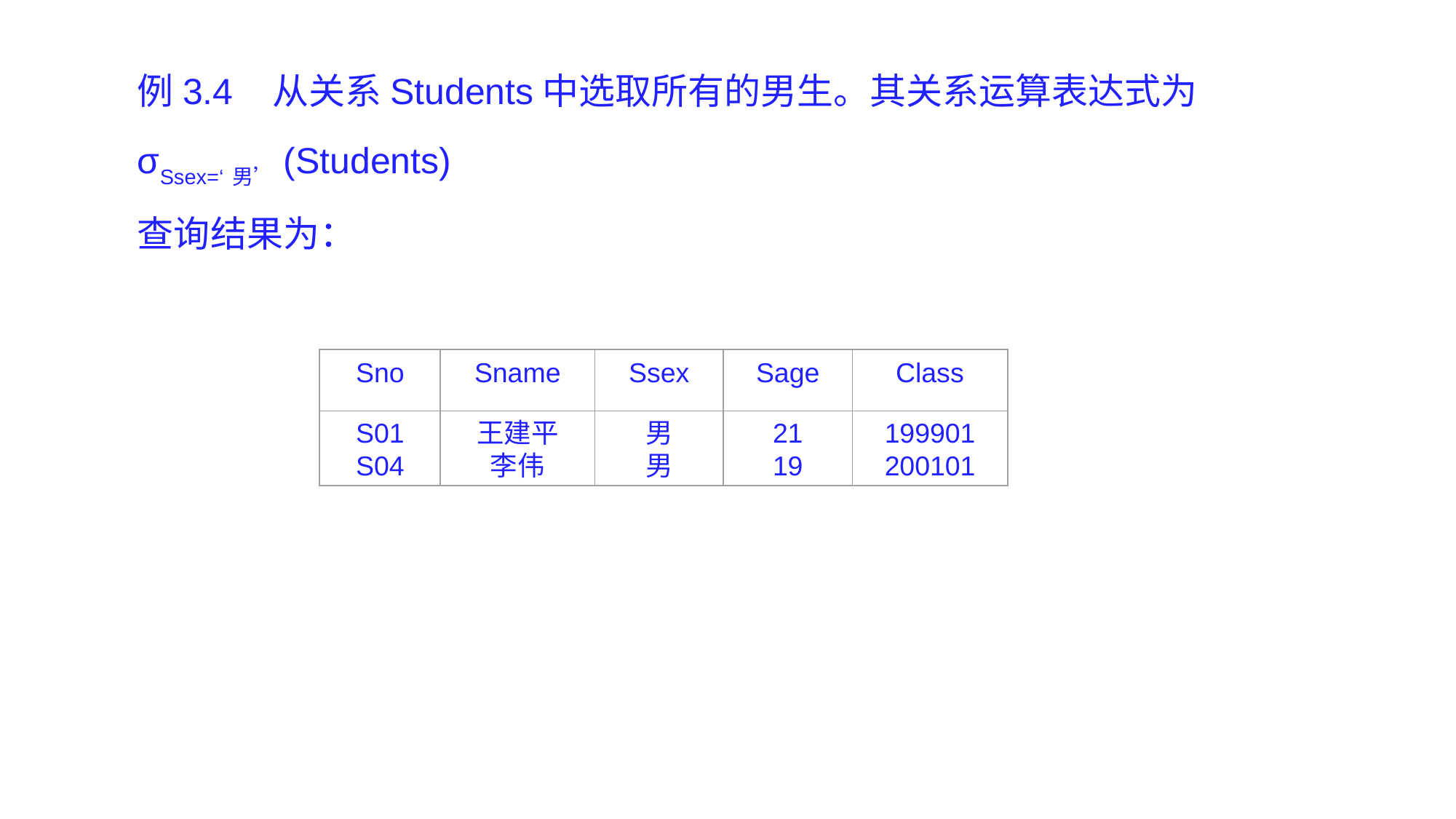

例3.4   从关系Students中选取所有的男生。其关系运算表达式为
σSsex=‘男’(Students)
查询结果为：

Sno

Sname

Ssex

Sage

Class

S01
S04

王建平
李伟

男
男

21
19

199901
200101